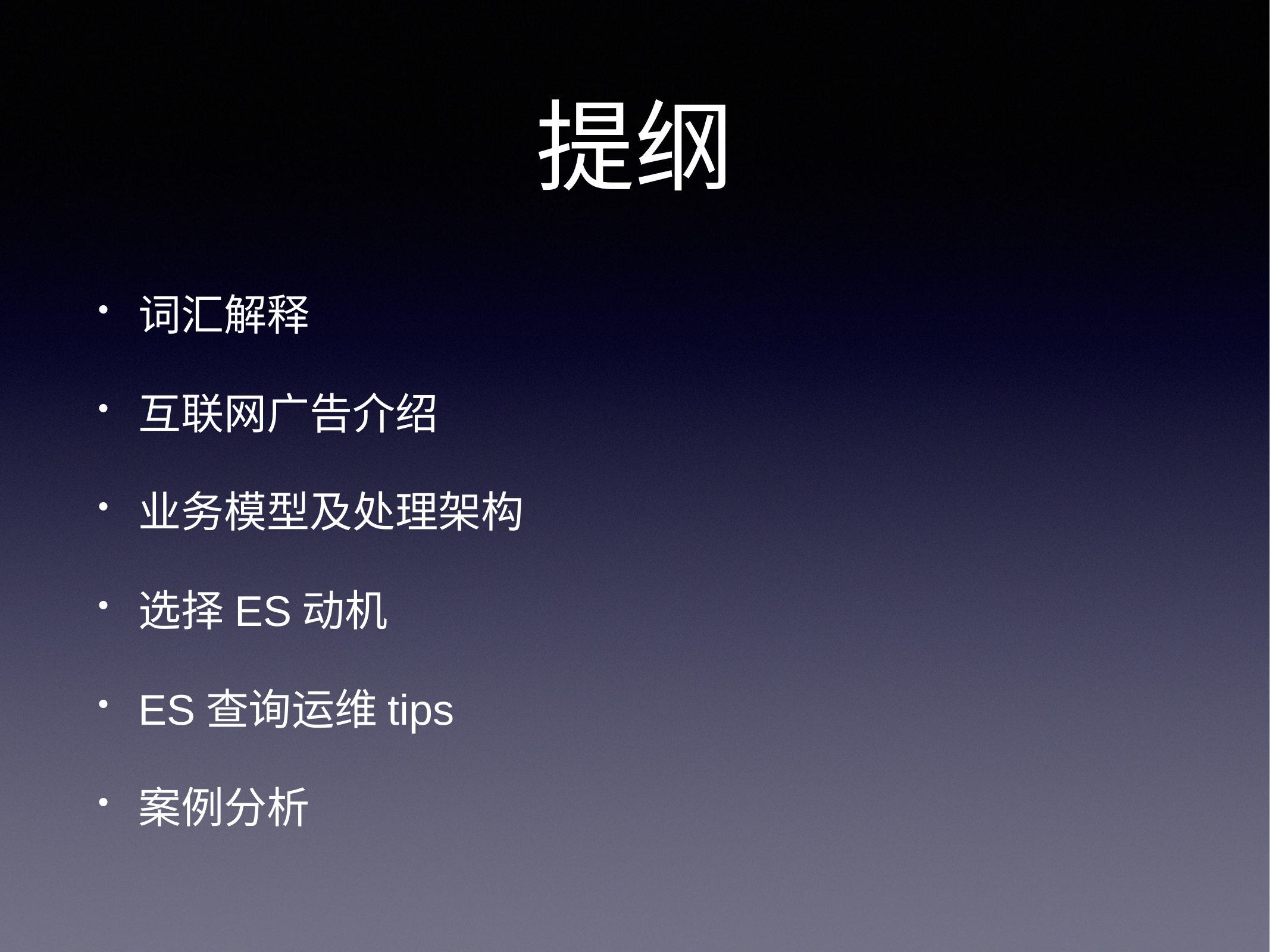

# 提纲
词汇解释
互联网广告介绍
业务模型及处理架构
选择ES动机
ES查询运维tips
案例分析